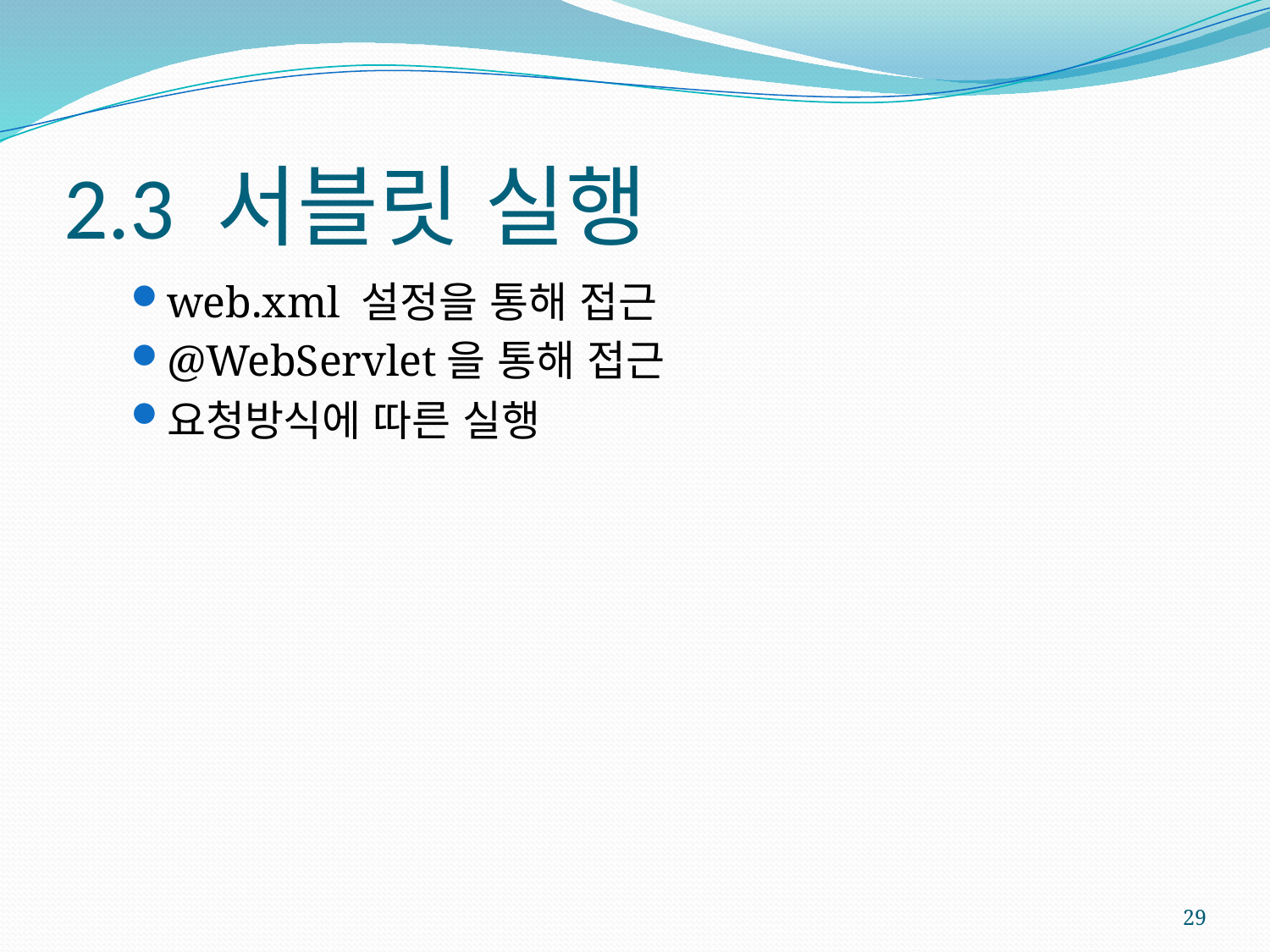

# 2.3 서블릿 실행
web.xml 설정을 통해 접근
@WebServlet을 통해 접근
요청방식에 따른 실행
29